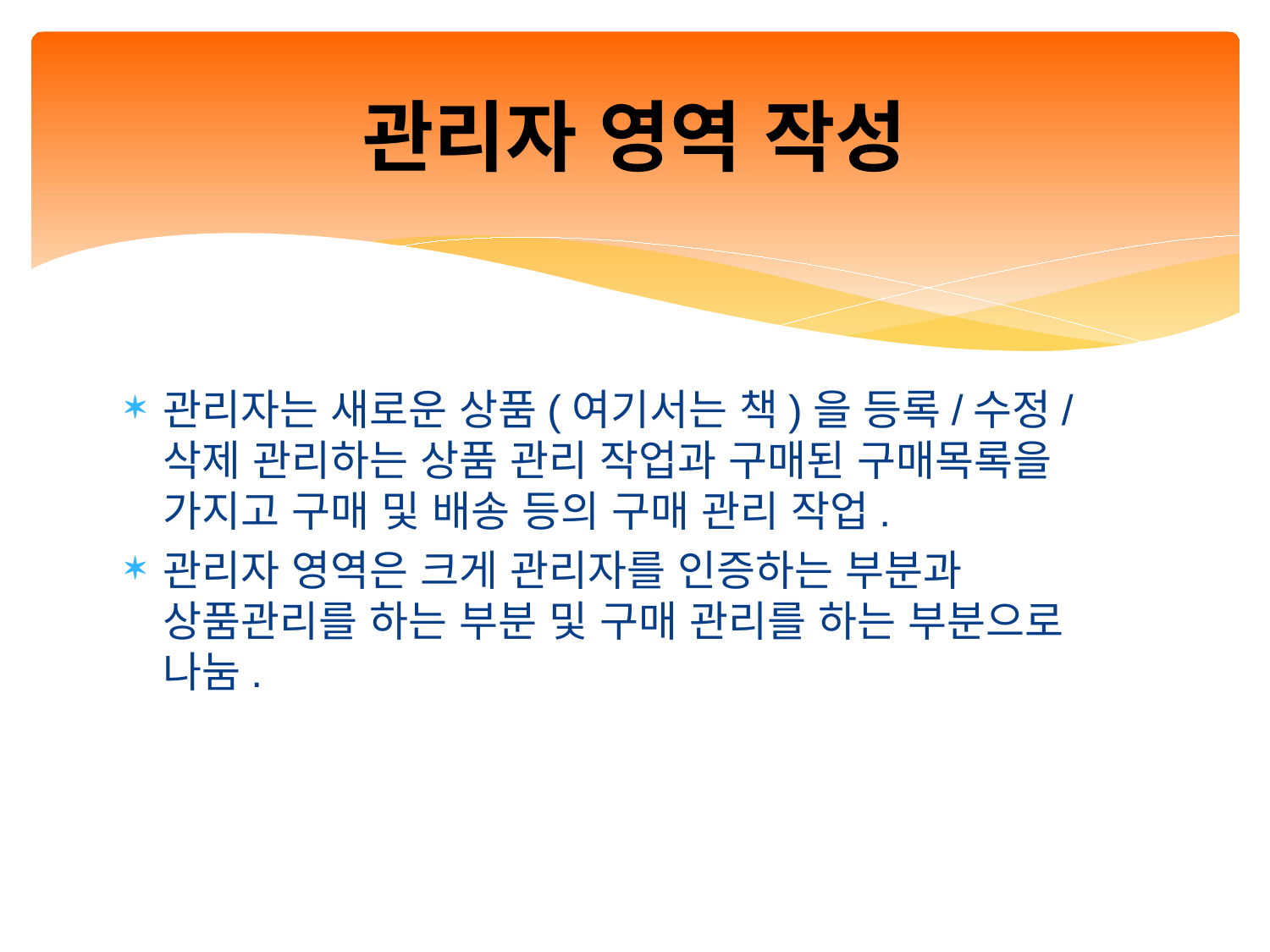

# 관리자 영역 작성
관리자는 새로운 상품(여기서는 책)을 등록/수정/삭제 관리하는 상품 관리 작업과 구매된 구매목록을 가지고 구매 및 배송 등의 구매 관리 작업.
관리자 영역은 크게 관리자를 인증하는 부분과 상품관리를 하는 부분 및 구매 관리를 하는 부분으로 나눔.